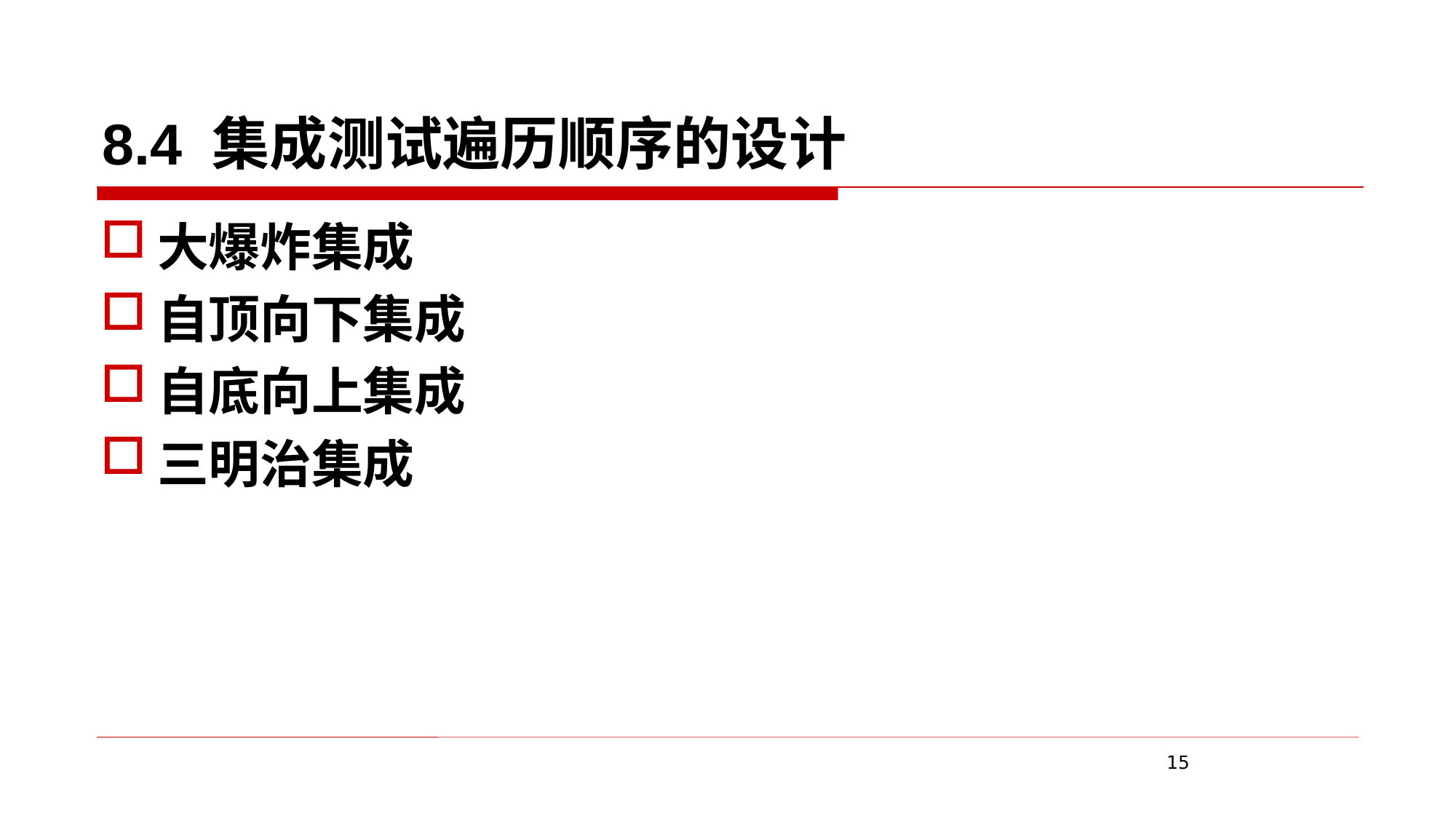

8.4 集成测试遍历顺序的设计
大爆炸集成
自顶向下集成
自底向上集成
三明治集成

15